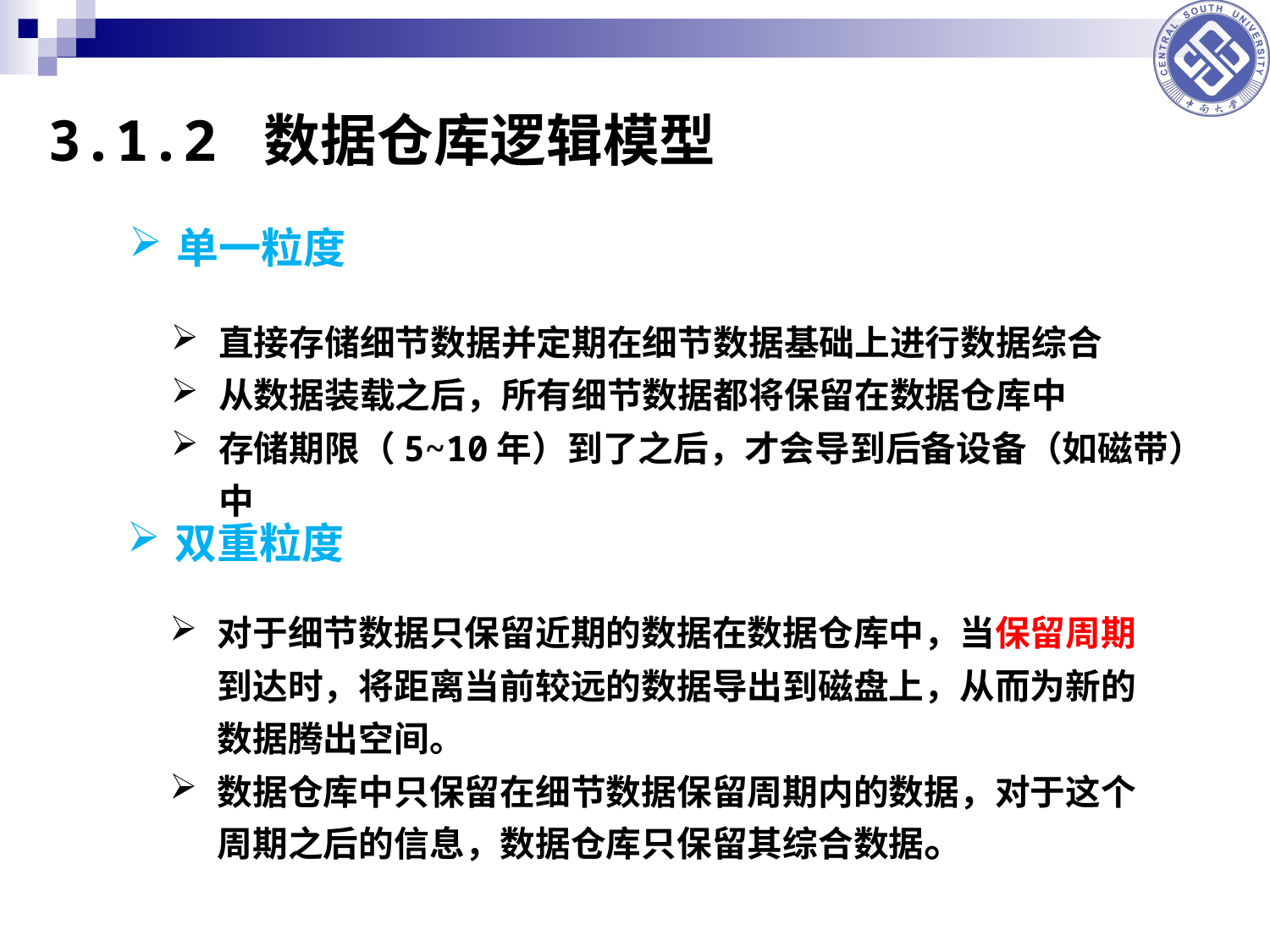

3.1.2 数据仓库逻辑模型
单一粒度
直接存储细节数据并定期在细节数据基础上进行数据综合
从数据装载之后，所有细节数据都将保留在数据仓库中
存储期限（5~10年）到了之后，才会导到后备设备（如磁带）中
双重粒度
对于细节数据只保留近期的数据在数据仓库中，当保留周期到达时，将距离当前较远的数据导出到磁盘上，从而为新的数据腾出空间。
数据仓库中只保留在细节数据保留周期内的数据，对于这个周期之后的信息，数据仓库只保留其综合数据。